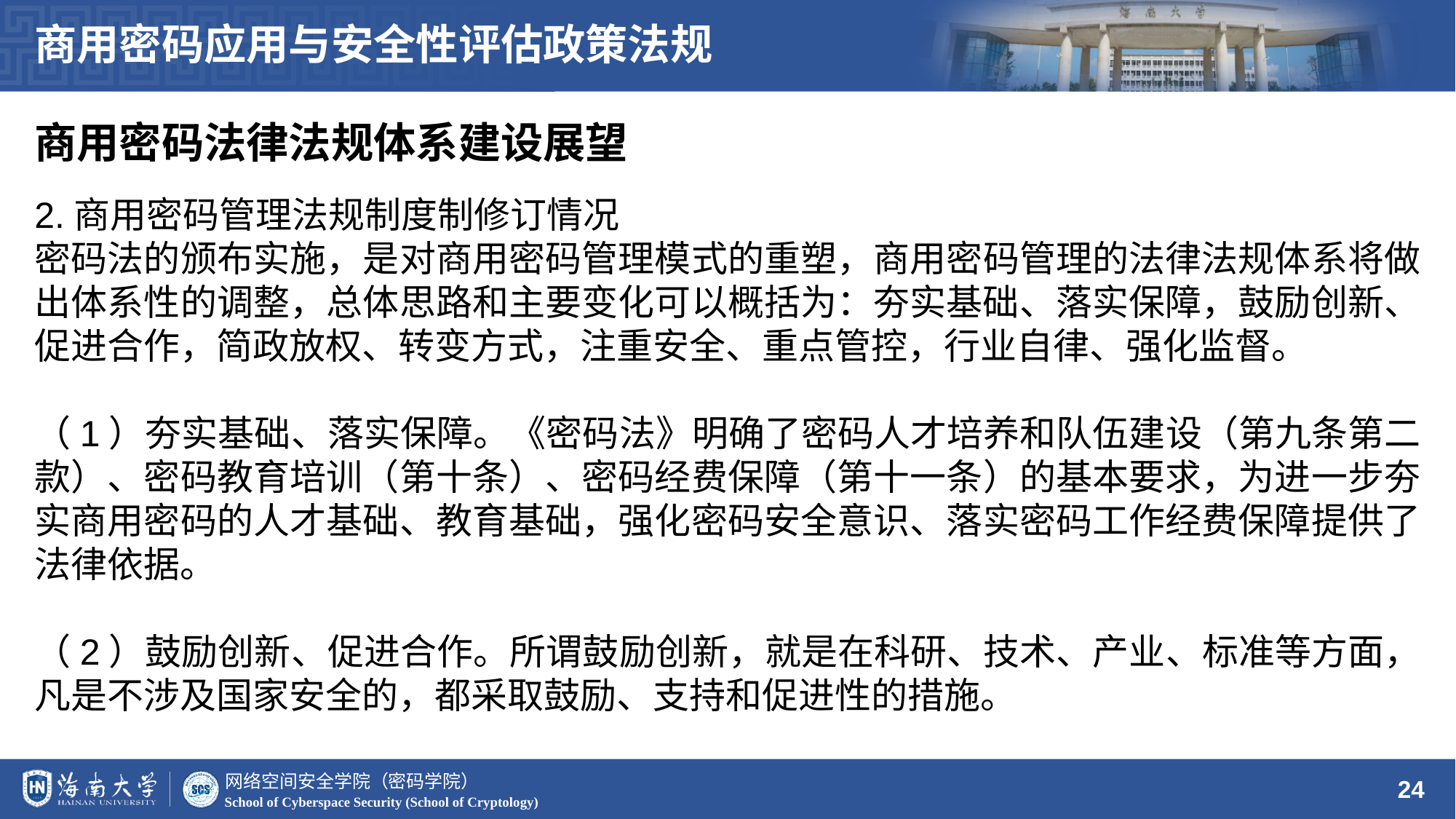

商用密码应用与安全性评估政策法规

商用密码法律法规体系建设展望
2.商用密码管理法规制度制修订情况
密码法的颁布实施，是对商用密码管理模式的重塑，商用密码管理的法律法规体系将做出体系性的调整，总体思路和主要变化可以概括为：夯实基础、落实保障，鼓励创新、促进合作，简政放权、转变方式，注重安全、重点管控，行业自律、强化监督。

（1）夯实基础、落实保障。《密码法》明确了密码人才培养和队伍建设（第九条第二款）、密码教育培训（第十条）、密码经费保障（第十一条）的基本要求，为进一步夯实商用密码的人才基础、教育基础，强化密码安全意识、落实密码工作经费保障提供了法律依据。

（2）鼓励创新、促进合作。所谓鼓励创新，就是在科研、技术、产业、标准等方面，凡是不涉及国家安全的，都采取鼓励、支持和促进性的措施。
24